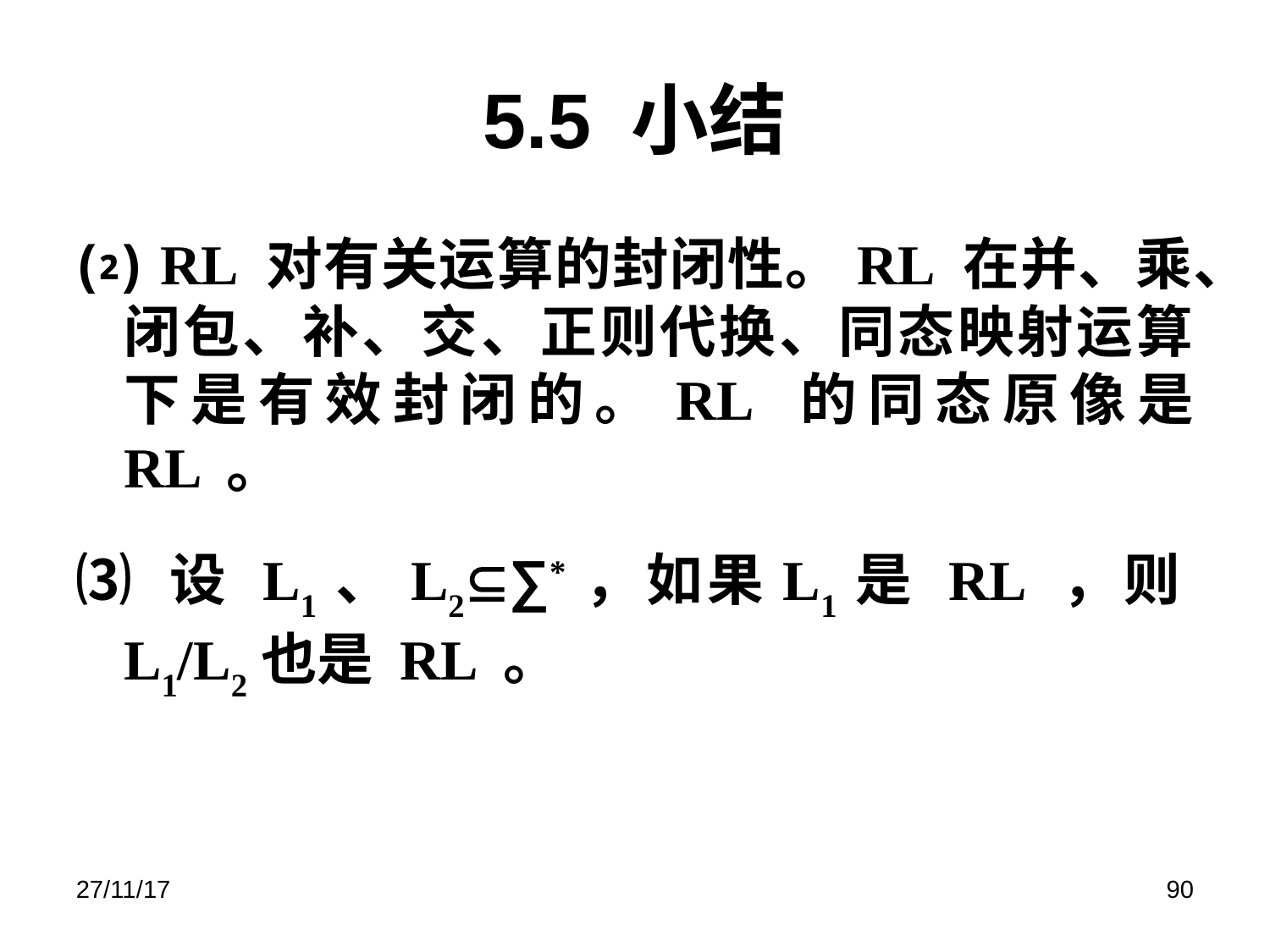

# 5.5 小结
⑵ RL 对有关运算的封闭性。RL 在并、乘、闭包、补、交、正则代换、同态映射运算下是有效封闭的。RL 的同态原像是 RL 。
⑶ 设 L1、L2⊆∑*，如果L1是 RL ，则L1/L2也是 RL 。
27/11/17
90